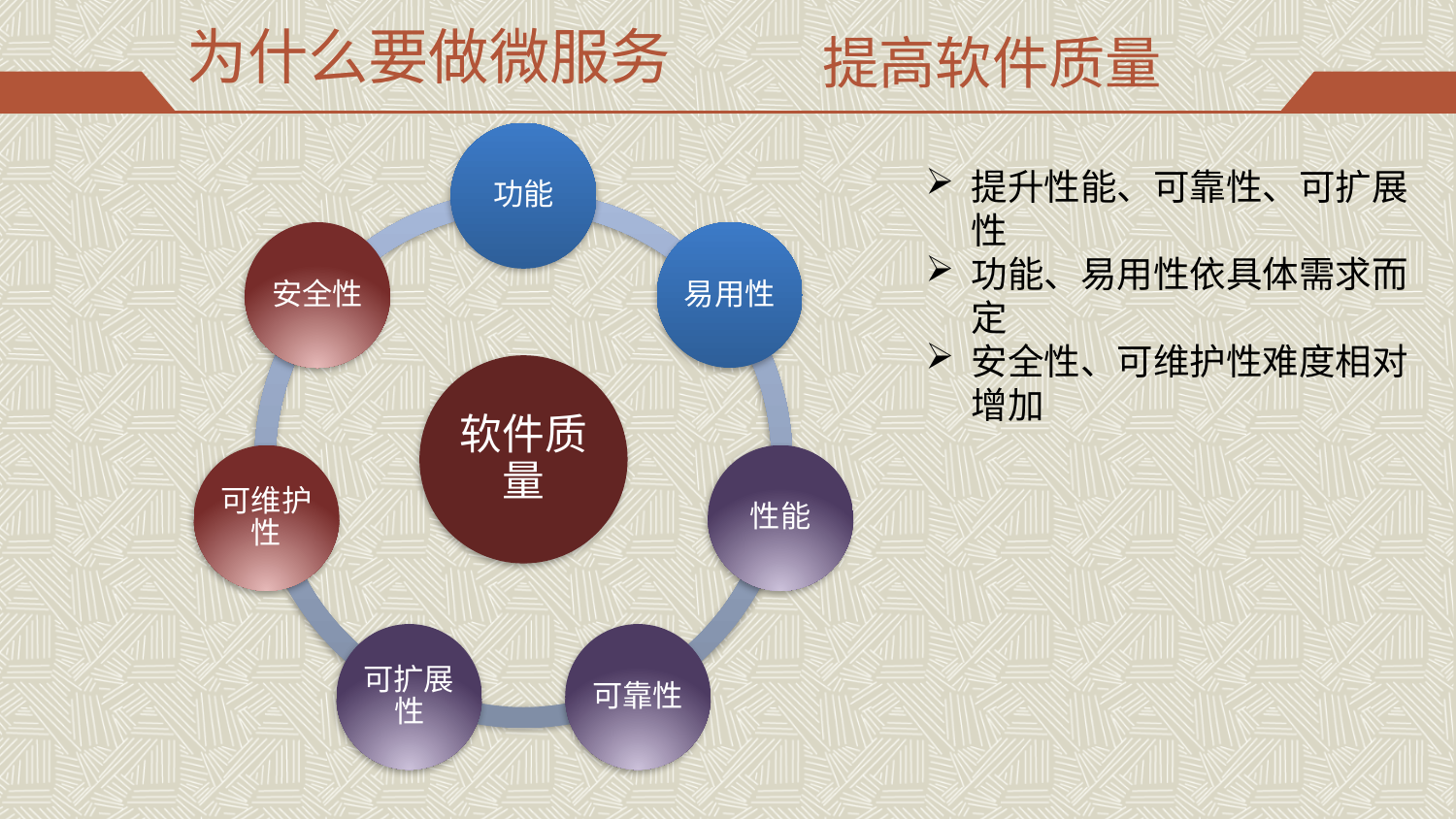

# 为什么要做微服务
提高软件质量
软件质量
功能
易用性
性能
可靠性
可扩展性
可维护性
安全性
提升性能、可靠性、可扩展性
功能、易用性依具体需求而定
安全性、可维护性难度相对增加